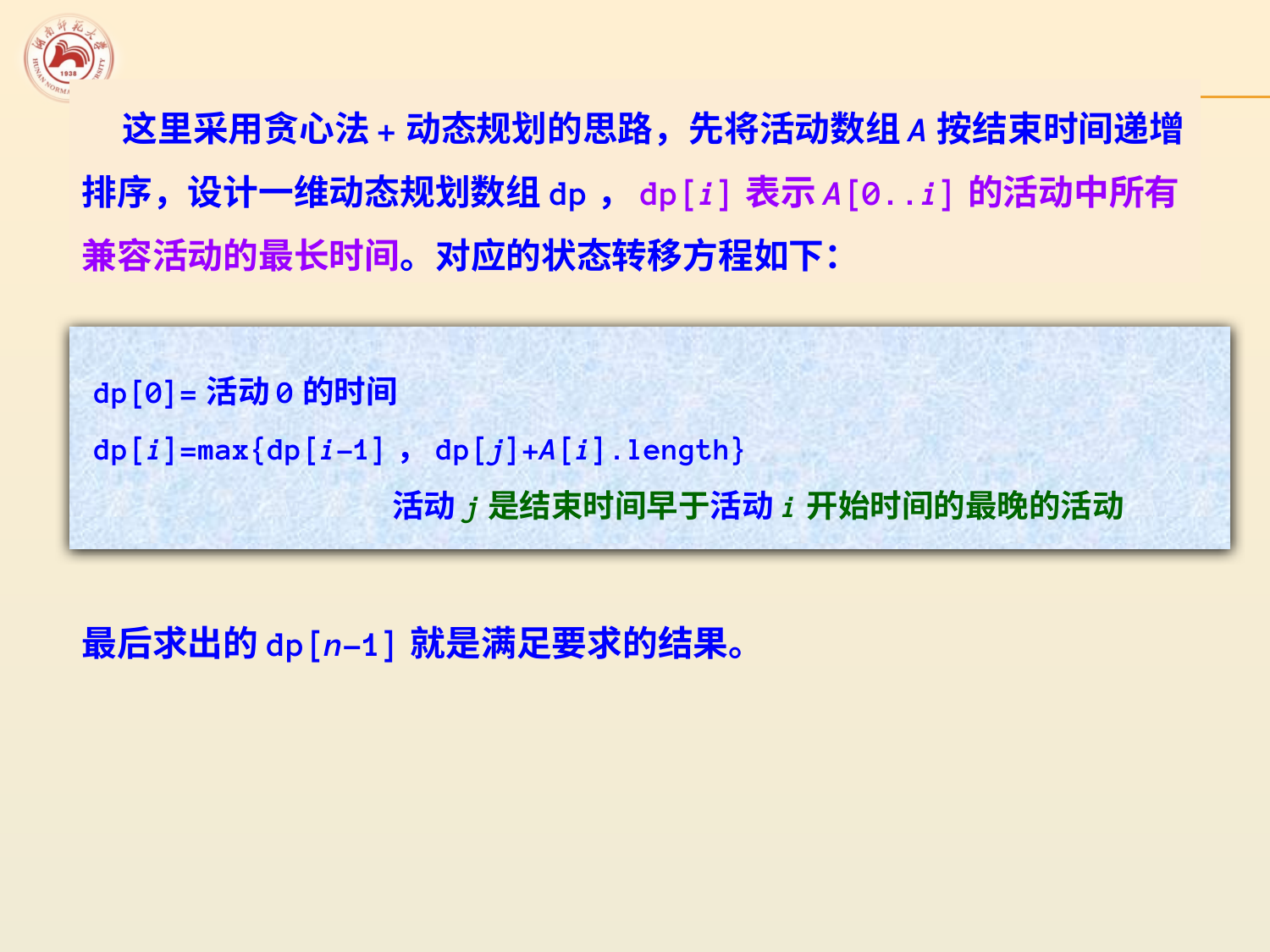

这里采用贪心法+动态规划的思路，先将活动数组A按结束时间递增排序，设计一维动态规划数组dp，dp[i]表示A[0..i]的活动中所有兼容活动的最长时间。对应的状态转移方程如下：
dp[0]=活动0的时间
dp[i]=max{dp[i-1]，dp[j]+A[i].length}
		     活动j是结束时间早于活动i开始时间的最晚的活动
最后求出的dp[n-1]就是满足要求的结果。